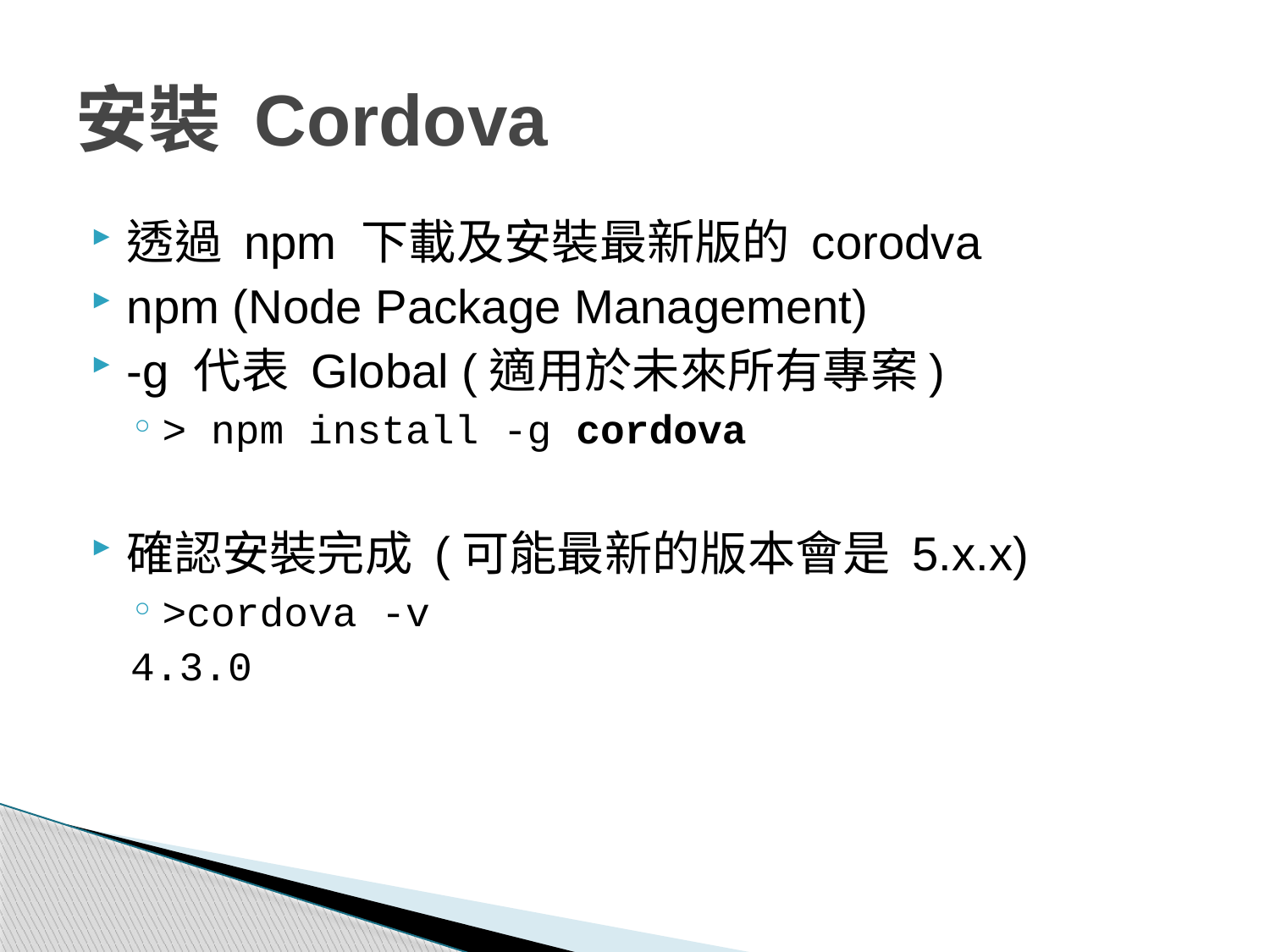

# 安裝 Cordova
透過 npm 下載及安裝最新版的 corodva
npm (Node Package Management)
-g 代表 Global (適用於未來所有專案)
> npm install -g cordova

確認安裝完成 (可能最新的版本會是 5.x.x)
>cordova -v
4.3.0